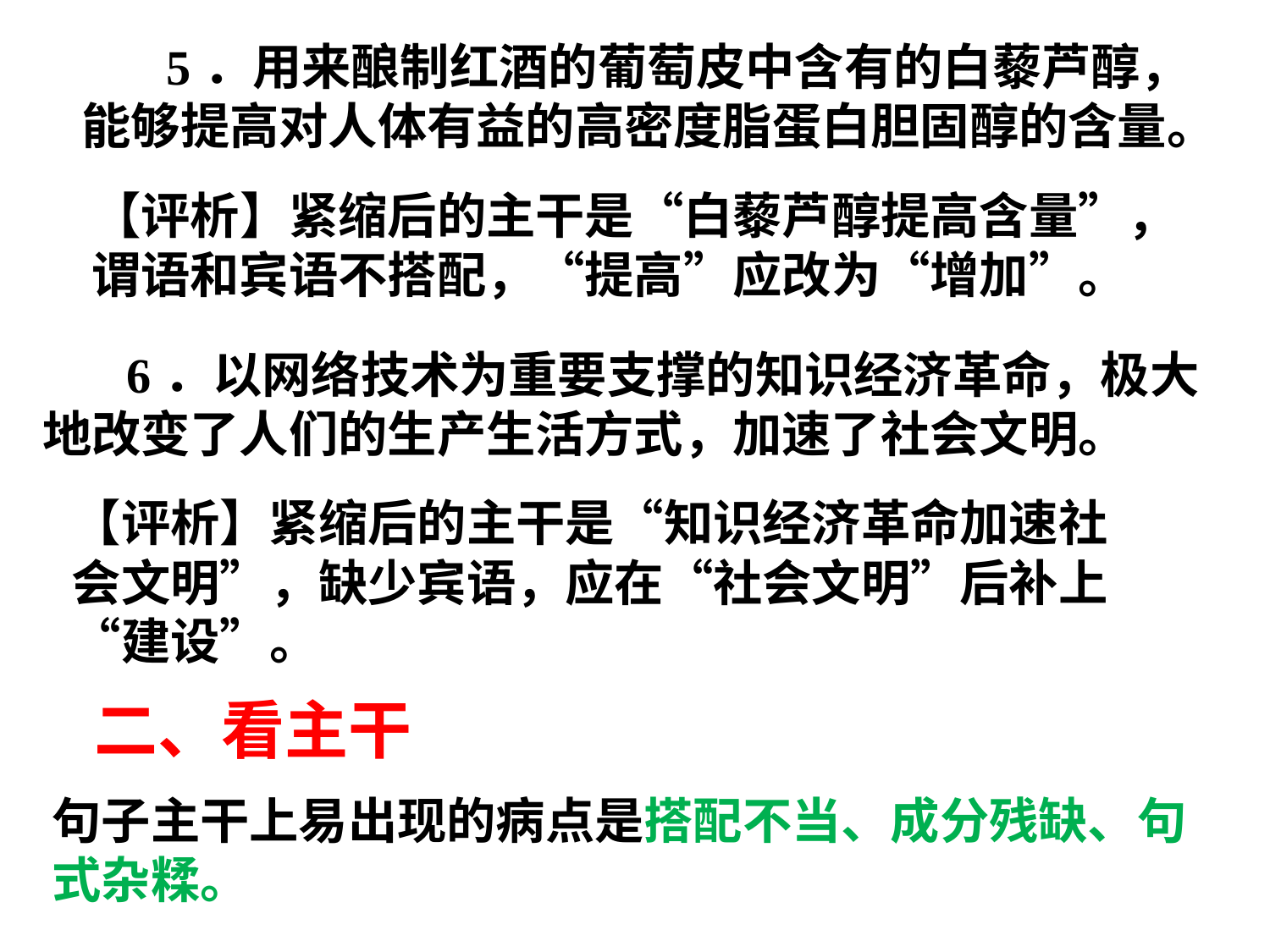

5．用来酿制红酒的葡萄皮中含有的白藜芦醇，能够提高对人体有益的高密度脂蛋白胆固醇的含量。
【评析】紧缩后的主干是“白藜芦醇提高含量”，谓语和宾语不搭配，“提高”应改为“增加”。

6．以网络技术为重要支撑的知识经济革命，极大地改变了人们的生产生活方式，加速了社会文明。
【评析】紧缩后的主干是“知识经济革命加速社会文明”，缺少宾语，应在“社会文明”后补上“建设”。
二、看主干
句子主干上易出现的病点是搭配不当、成分残缺、句式杂糅。